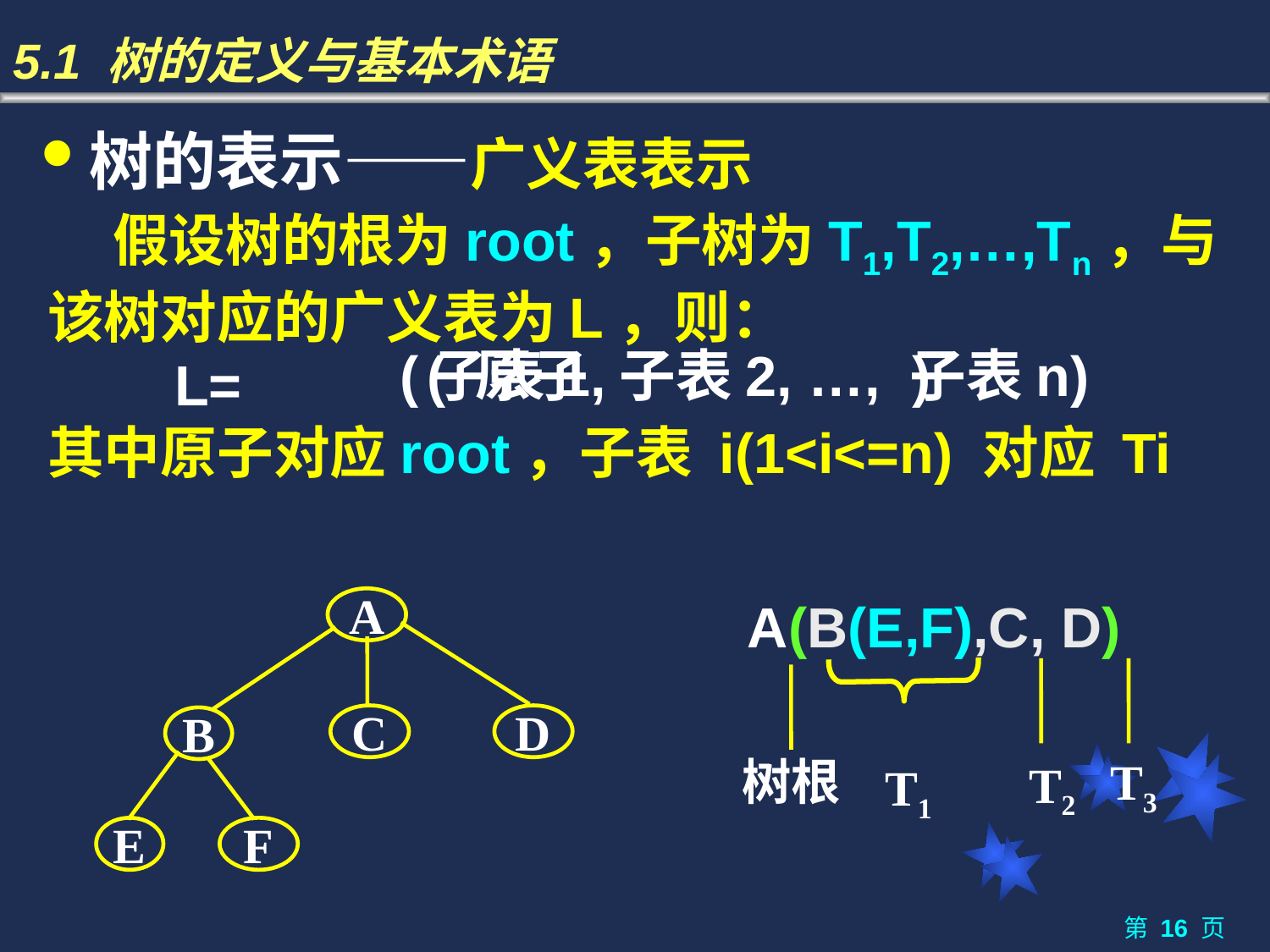

# 5.1 树的定义与基本术语
树的表示——广义表表示
    假设树的根为root，子树为T1,T2,…,Tn，与该树对应的广义表为L，则：
	L=
其中原子对应root，子表 i(1<i<=n) 对应 Ti
( 原子                        )
(子表1,子表2, …, 子表n)
A(B(E,F),C, D)
A

C
D
B

E
F

T3
树根
T2
T1
第 16 页